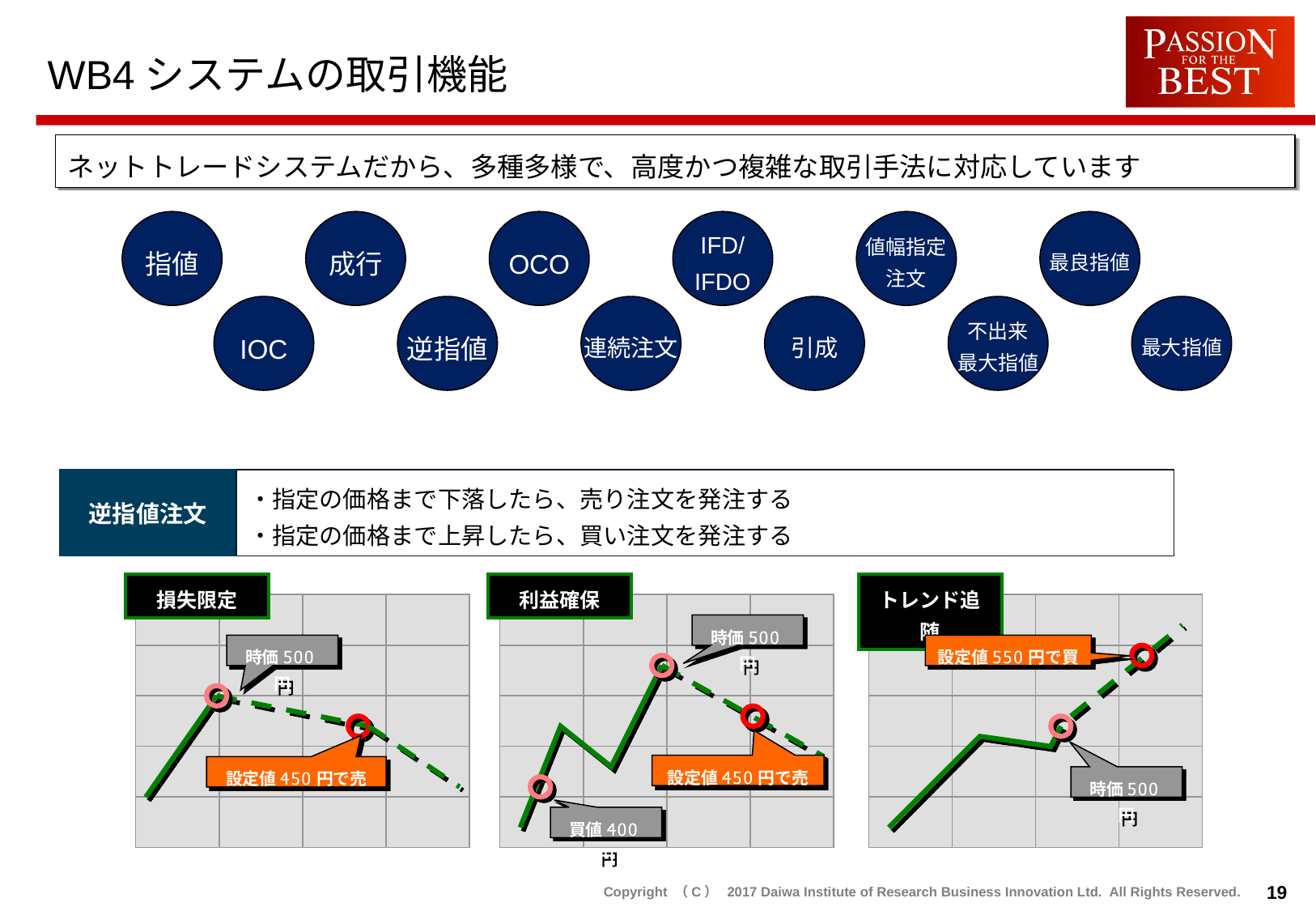

WB4システムの取引機能
ネットトレードシステムだから、多種多様で、高度かつ複雑な取引手法に対応しています
指値
成行
OCO
IFD/
IFDO
値幅指定
注文
最良指値
IOC
逆指値
連続注文
引成
不出来
最大指値
最大指値
逆指値注文
・指定の価格まで下落したら、売り注文を発注する
・指定の価格まで上昇したら、買い注文を発注する
損失限定
利益確保
トレンド追随

時価500円

時価500円
設定値550円で買

設定値450円で売
設定値450円で売
時価500円

買値400円